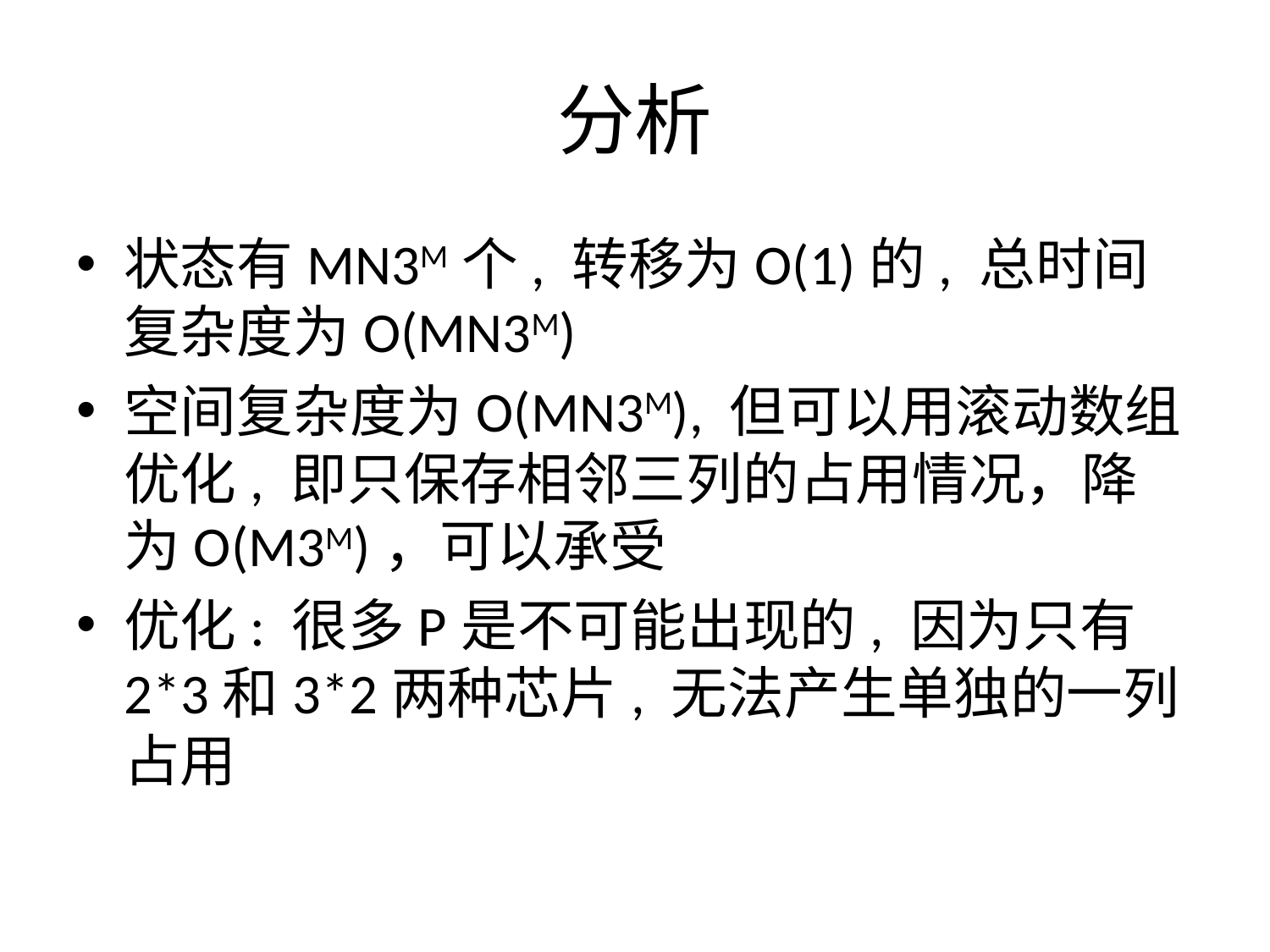

# 分析
状态有MN3M个, 转移为O(1)的, 总时间复杂度为O(MN3M)
空间复杂度为O(MN3M), 但可以用滚动数组优化, 即只保存相邻三列的占用情况，降为O(M3M)，可以承受
优化: 很多P是不可能出现的, 因为只有2*3和3*2两种芯片, 无法产生单独的一列占用